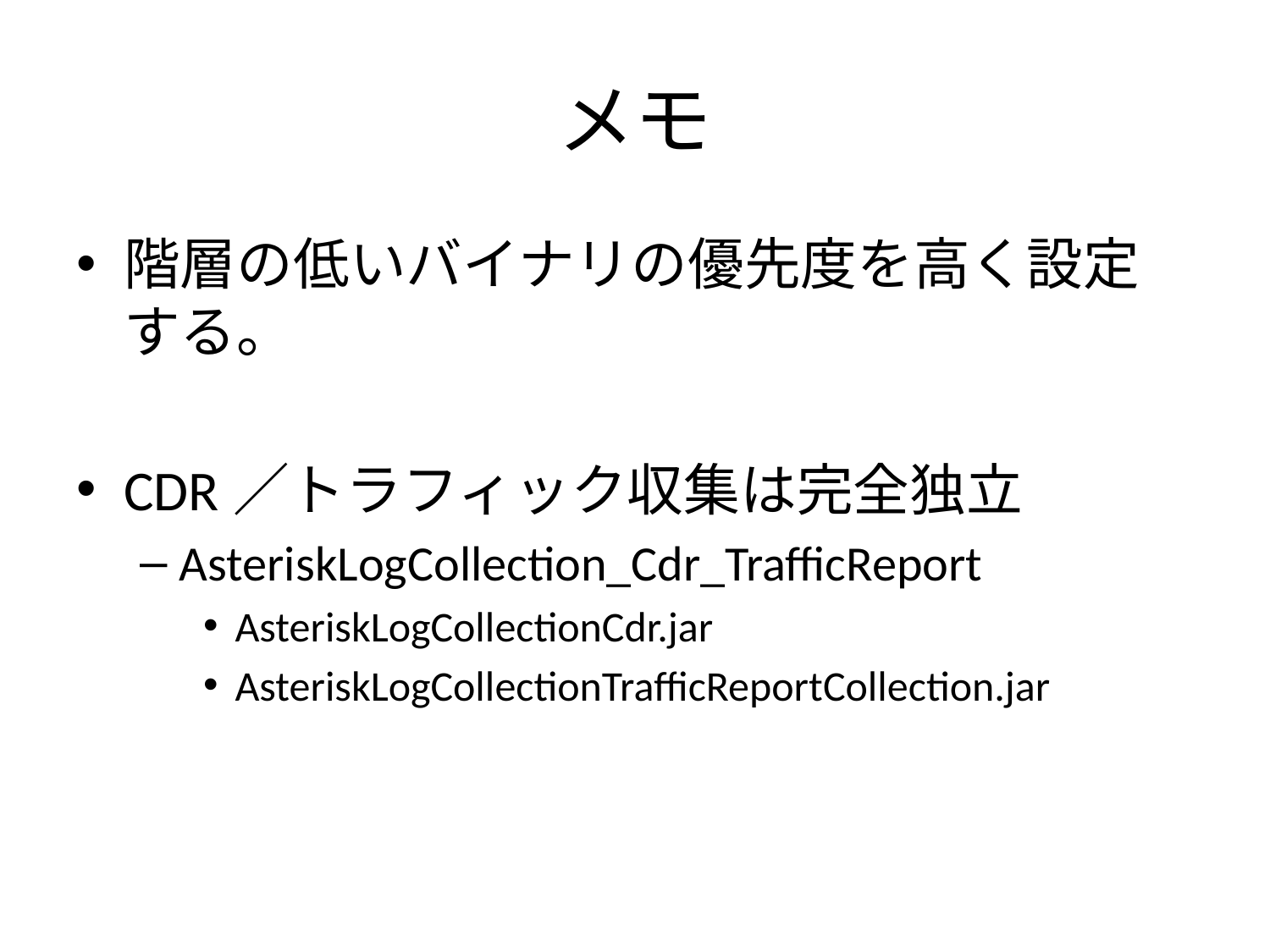

# メモ
階層の低いバイナリの優先度を高く設定する。

CDR／トラフィック収集は完全独立
AsteriskLogCollection_Cdr_TrafficReport
AsteriskLogCollectionCdr.jar
AsteriskLogCollectionTrafficReportCollection.jar